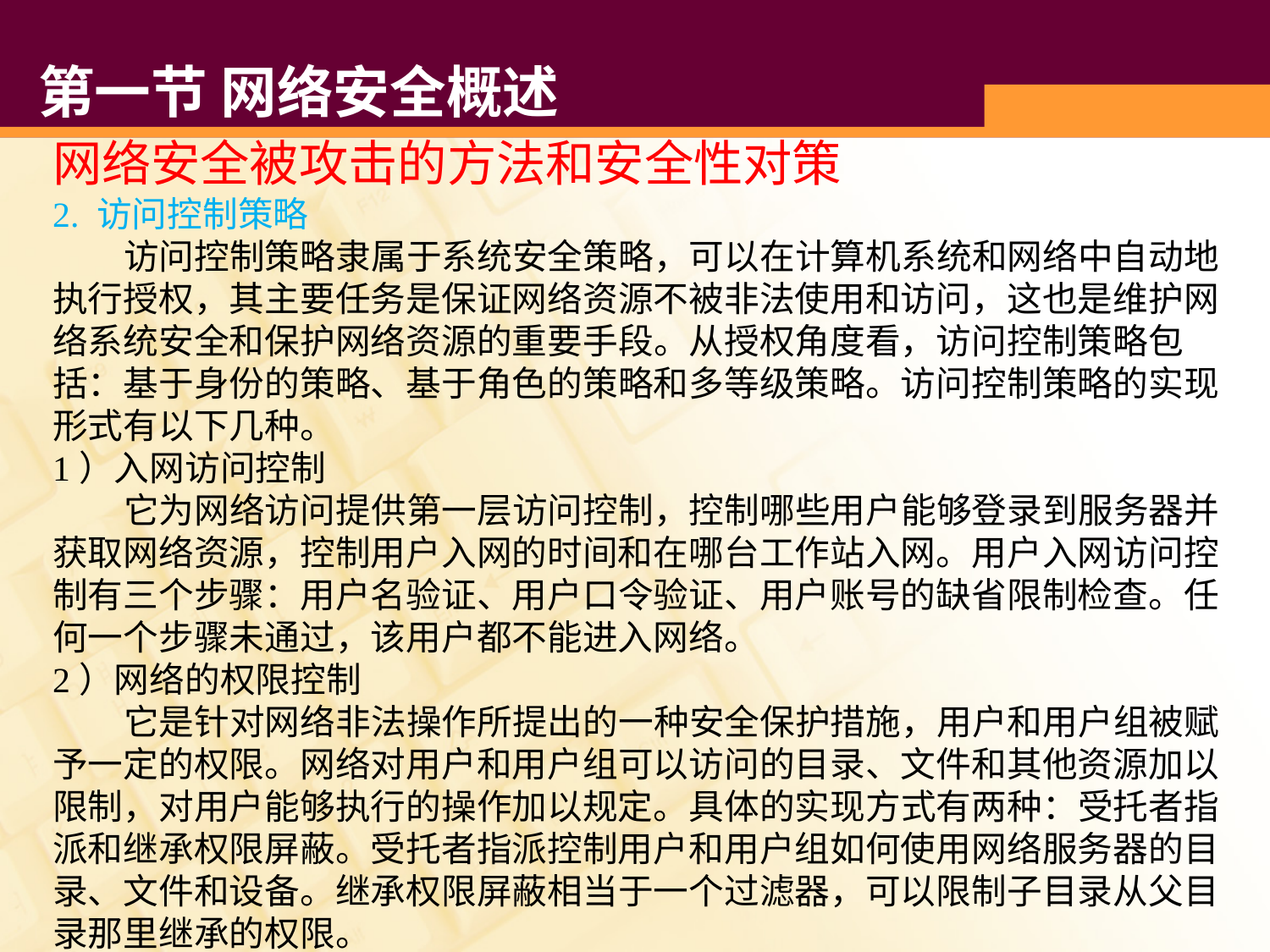

# 第一节 网络安全概述
网络安全被攻击的方法和安全性对策
2. 访问控制策略
        访问控制策略隶属于系统安全策略，可以在计算机系统和网络中自动地执行授权，其主要任务是保证网络资源不被非法使用和访问，这也是维护网络系统安全和保护网络资源的重要手段。从授权角度看，访问控制策略包括：基于身份的策略、基于角色的策略和多等级策略。访问控制策略的实现形式有以下几种。
1）入网访问控制
        它为网络访问提供第一层访问控制，控制哪些用户能够登录到服务器并获取网络资源，控制用户入网的时间和在哪台工作站入网。用户入网访问控制有三个步骤：用户名验证、用户口令验证、用户账号的缺省限制检查。任何一个步骤未通过，该用户都不能进入网络。
2）网络的权限控制
        它是针对网络非法操作所提出的一种安全保护措施，用户和用户组被赋予一定的权限。网络对用户和用户组可以访问的目录、文件和其他资源加以限制，对用户能够执行的操作加以规定。具体的实现方式有两种：受托者指派和继承权限屏蔽。受托者指派控制用户和用户组如何使用网络服务器的目录、文件和设备。继承权限屏蔽相当于一个过滤器，可以限制子目录从父目录那里继承的权限。